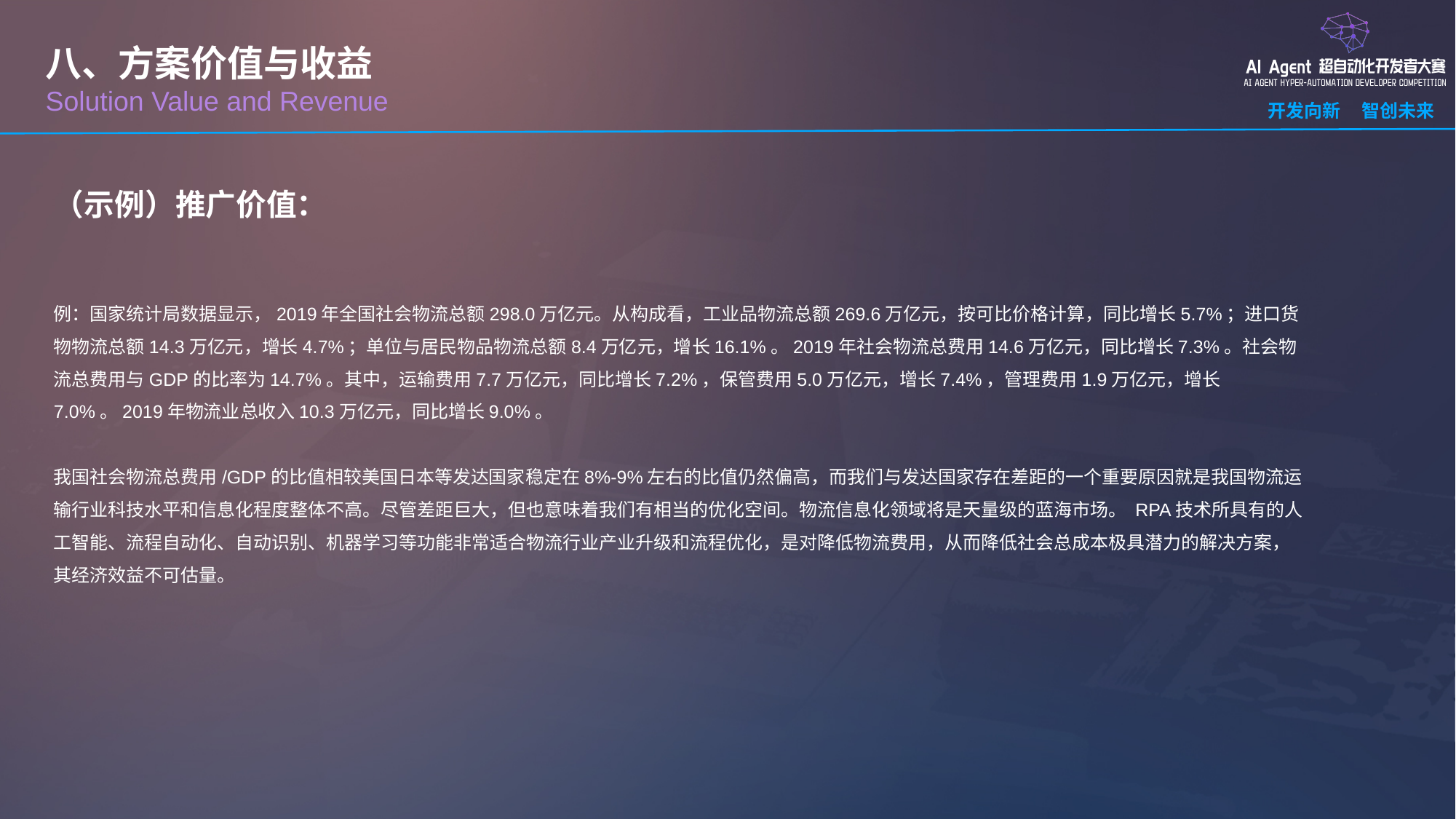

八、方案价值与收益
Solution Value and Revenue
（示例）推广价值：
例：国家统计局数据显示，2019年全国社会物流总额298.0万亿元。从构成看，工业品物流总额269.6万亿元，按可比价格计算，同比增长5.7%；进口货物物流总额14.3万亿元，增长4.7%；单位与居民物品物流总额8.4万亿元，增长16.1%。2019年社会物流总费用14.6万亿元，同比增长7.3%。社会物流总费用与GDP的比率为14.7%。其中，运输费用7.7万亿元，同比增长7.2%，保管费用5.0万亿元，增长7.4%，管理费用1.9万亿元，增长7.0%。2019年物流业总收入10.3万亿元，同比增长9.0%。

我国社会物流总费用/GDP的比值相较美国日本等发达国家稳定在8%-9%左右的比值仍然偏高，而我们与发达国家存在差距的一个重要原因就是我国物流运输行业科技水平和信息化程度整体不高。尽管差距巨大，但也意味着我们有相当的优化空间。物流信息化领域将是天量级的蓝海市场。 RPA技术所具有的人工智能、流程自动化、自动识别、机器学习等功能非常适合物流行业产业升级和流程优化，是对降低物流费用，从而降低社会总成本极具潜力的解决方案，其经济效益不可估量。